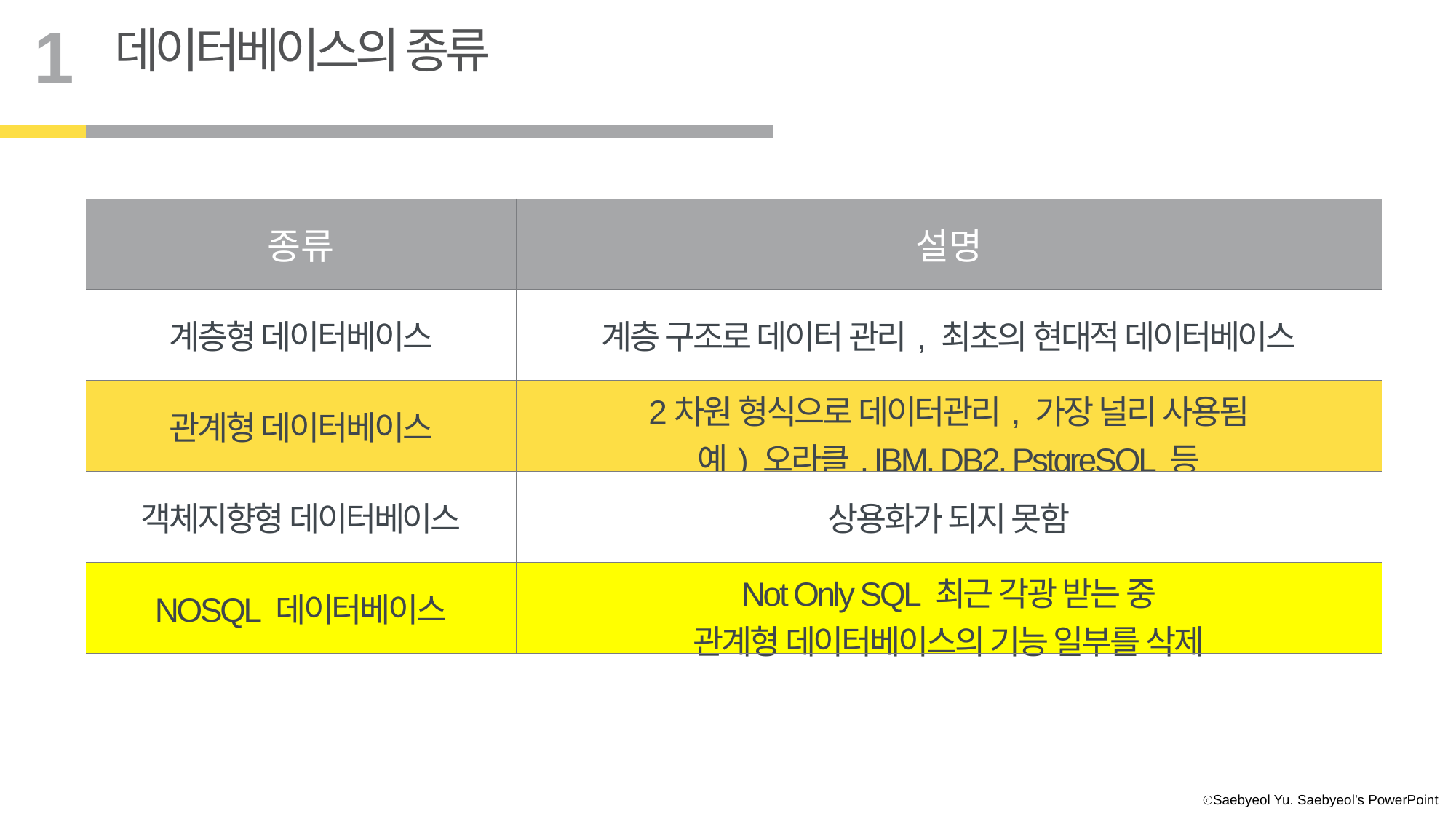

1
데이터베이스의 종류

| 종류 | 설명 |
| --- | --- |
| 계층형 데이터베이스 | 계층 구조로 데이터 관리, 최초의 현대적 데이터베이스 |
| 관계형 데이터베이스 | 2차원 형식으로 데이터관리, 가장 널리 사용됨 예) 오라클, IBM, DB2, PstgreSQL 등 |
| 객체지향형 데이터베이스 | 상용화가 되지 못함 |
| NOSQL 데이터베이스 | Not Only SQL 최근 각광 받는 중 관계형 데이터베이스의 기능 일부를 삭제 |